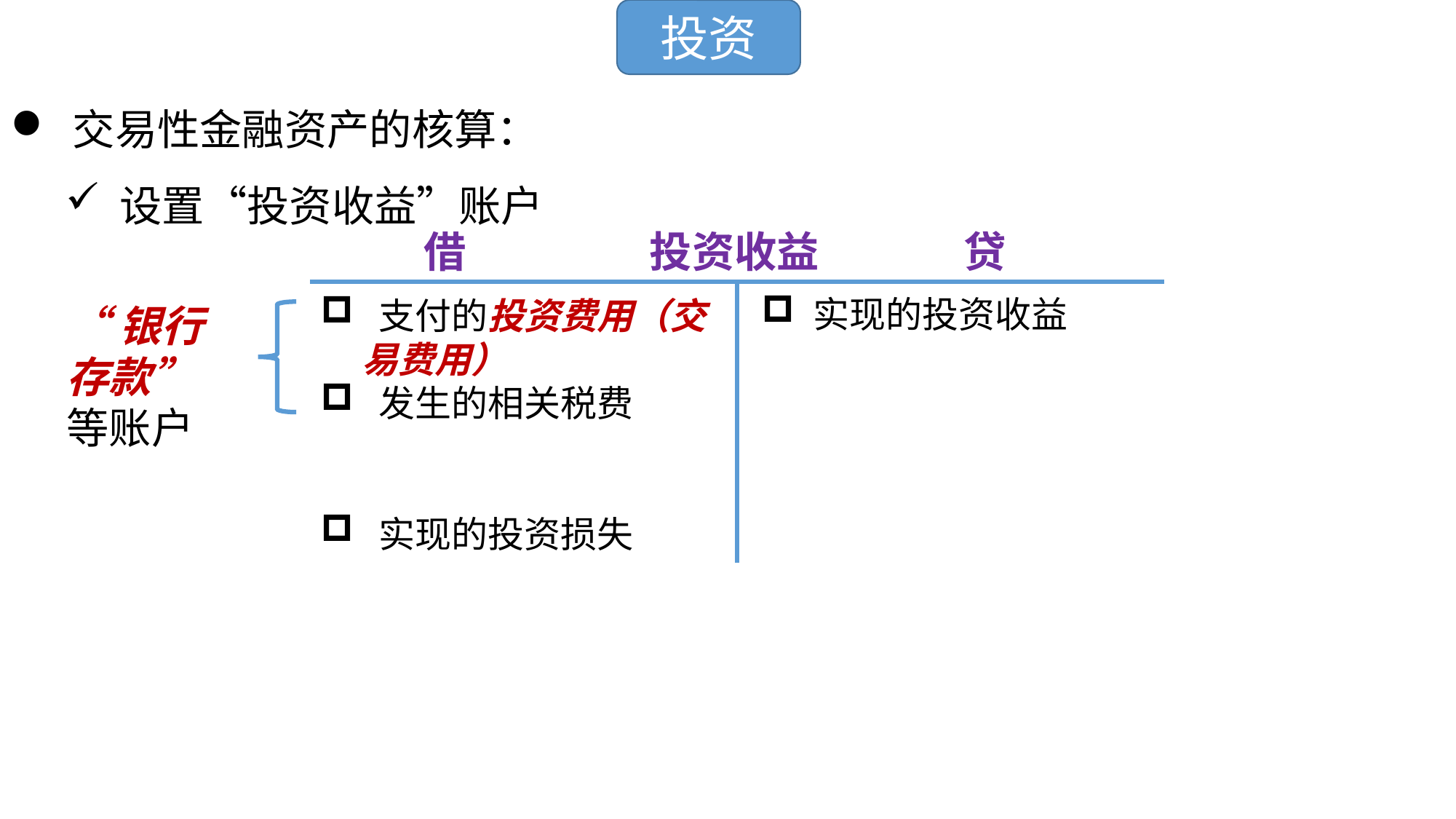

投资
 交易性金融资产的核算：
设置“投资收益”账户
借                   投资收益               贷
 支付的投资费用（交易费用）
 发生的相关税费

 实现的投资损失
 实现的投资收益
“银行存款”等账户